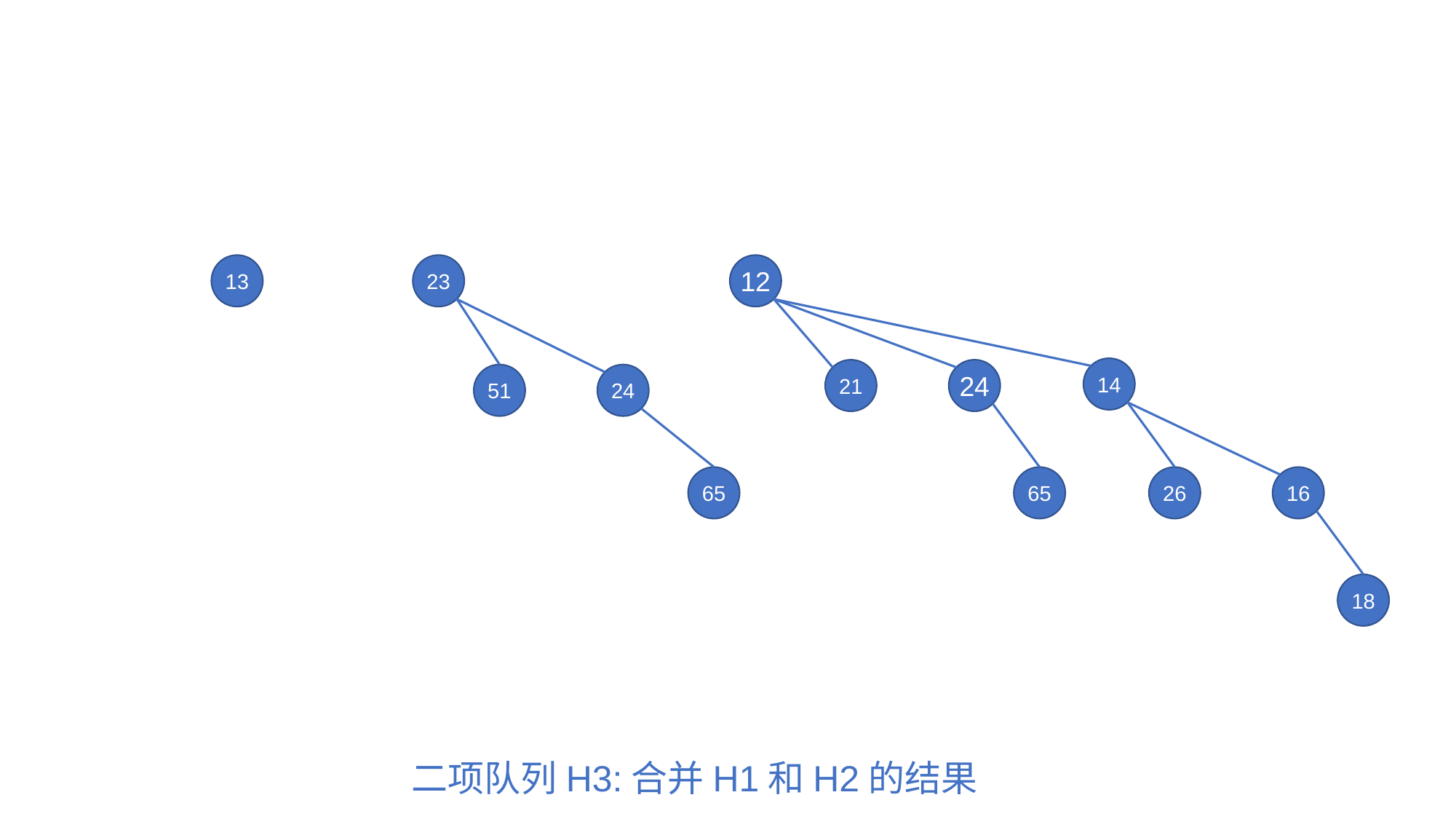

13
23
12
14
21
24
51
24
65
65
26
16
18
二项队列H3:合并H1和H2的结果